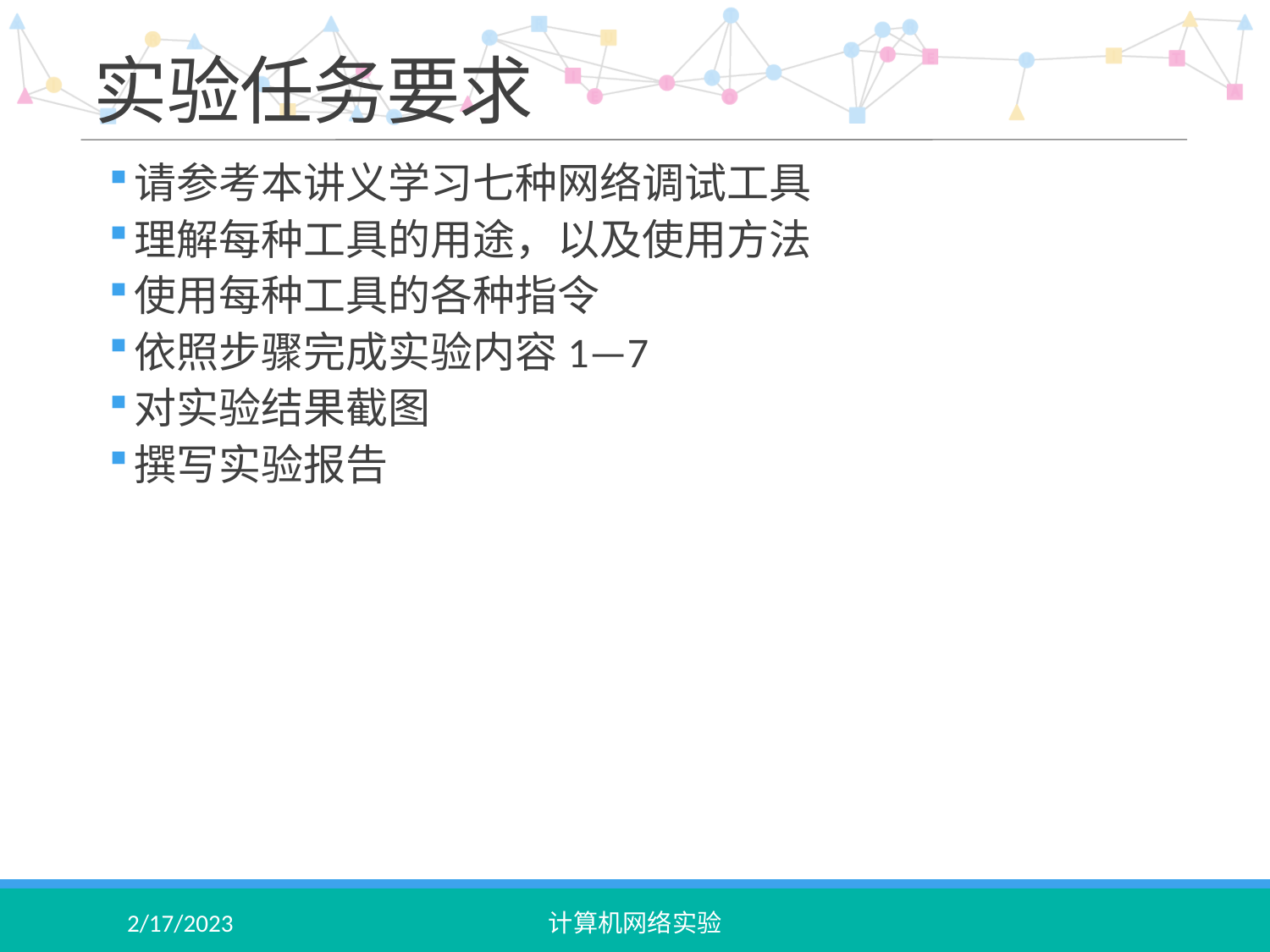

# 实验任务要求
请参考本讲义学习七种网络调试工具
理解每种工具的用途，以及使用方法
使用每种工具的各种指令
依照步骤完成实验内容1—7
对实验结果截图
撰写实验报告

2/17/2023
计算机网络实验
4